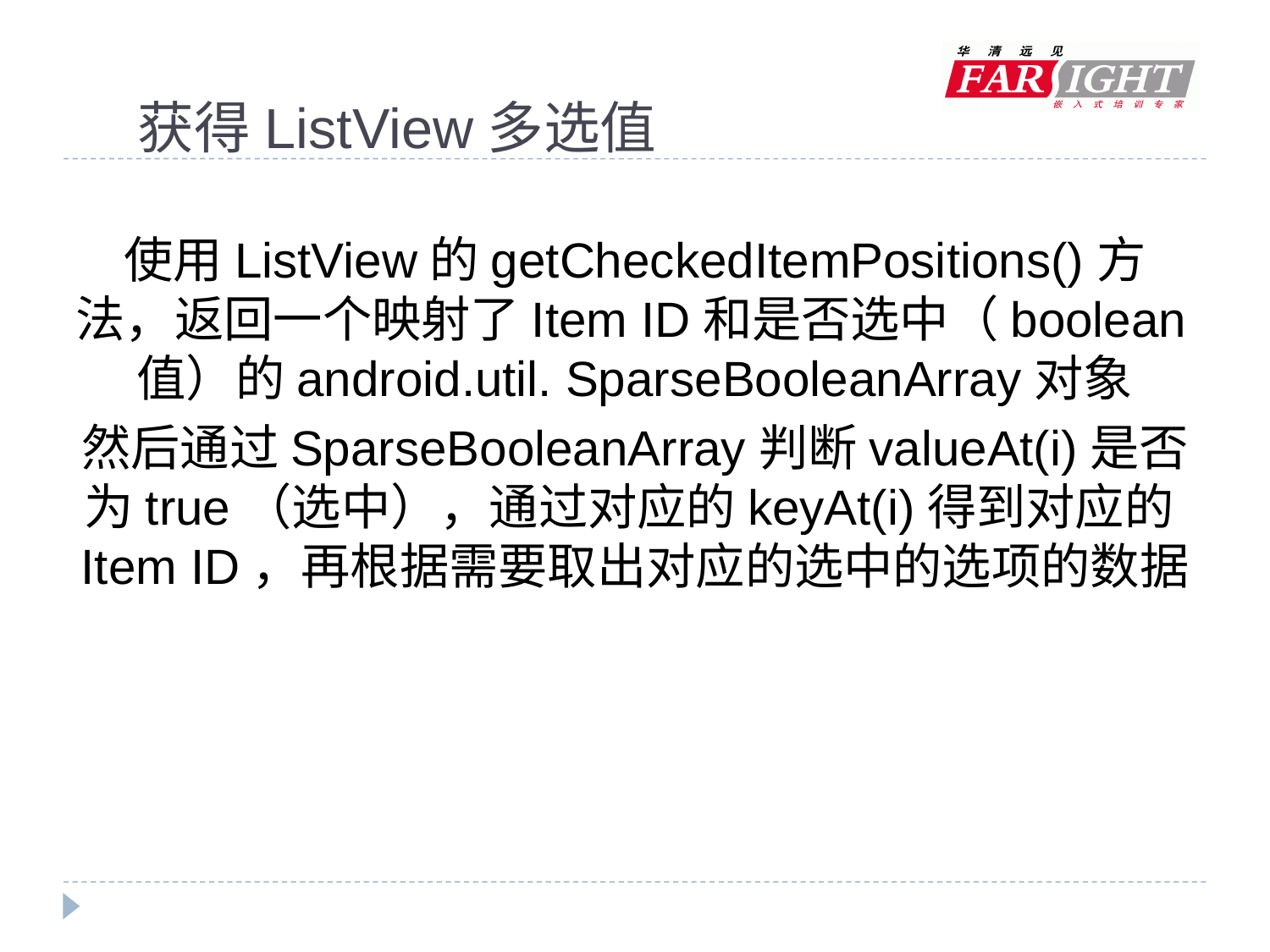

# 获得ListView多选值
使用ListView的getCheckedItemPositions()方法，返回一个映射了Item ID和是否选中（boolean值）的android.util. SparseBooleanArray对象
然后通过SparseBooleanArray判断valueAt(i)是否为true（选中），通过对应的keyAt(i)得到对应的Item ID，再根据需要取出对应的选中的选项的数据
75